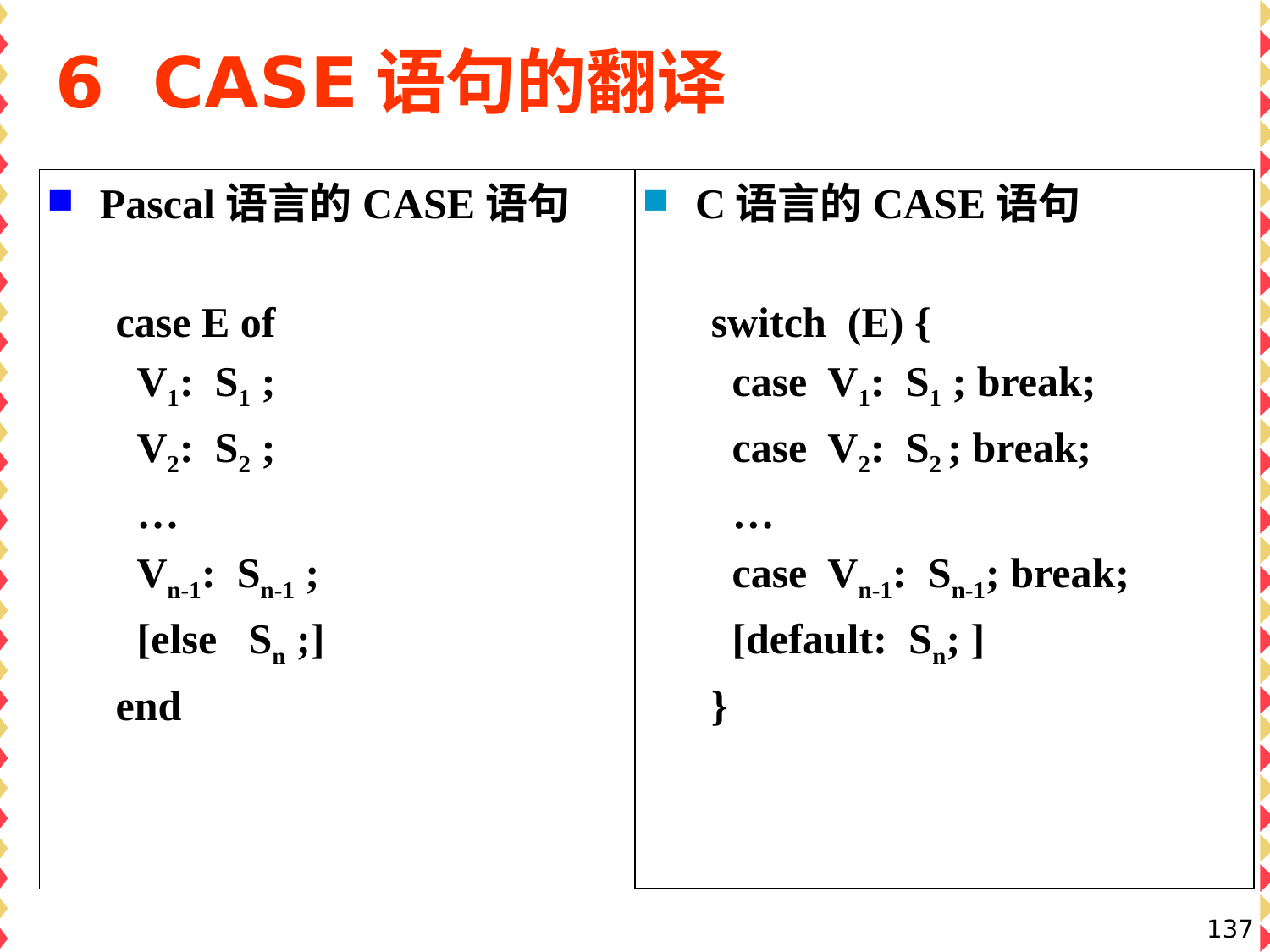

# 6  CASE语句的翻译
Pascal语言的CASE语句

case E of
  V1:  S1 ;
  V2:  S2 ;
  …
  Vn-1:  Sn-1 ;
  [else   Sn ;]
end
C语言的CASE语句

switch  (E) {
  case  V1:  S1 ; break;
  case  V2:  S2 ; break;
  …
  case  Vn-1:  Sn-1; break;
  [default:  Sn; ]
}

137